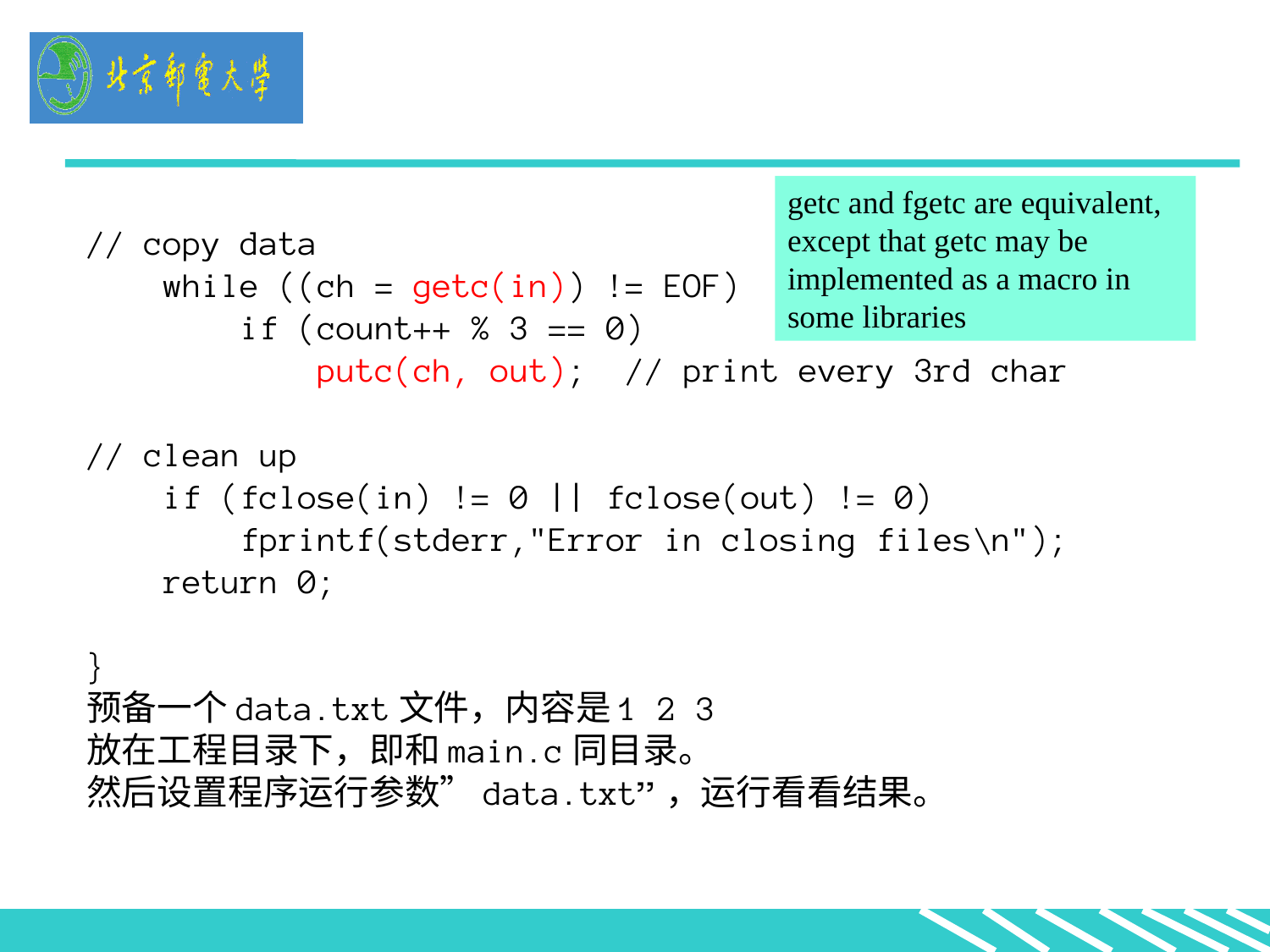

#
getc and fgetc are equivalent, except that getc may be implemented as a macro in some libraries
// copy data
    while ((ch = getc(in)) != EOF)
        if (count++ % 3 == 0)
            putc(ch, out);  // print every 3rd char

// clean up
    if (fclose(in) != 0 || fclose(out) != 0)
        fprintf(stderr,"Error in closing files\n");
    return 0;

}
预备一个data.txt文件，内容是1 2 3
放在工程目录下，即和main.c同目录。
然后设置程序运行参数”data.txt”，运行看看结果。